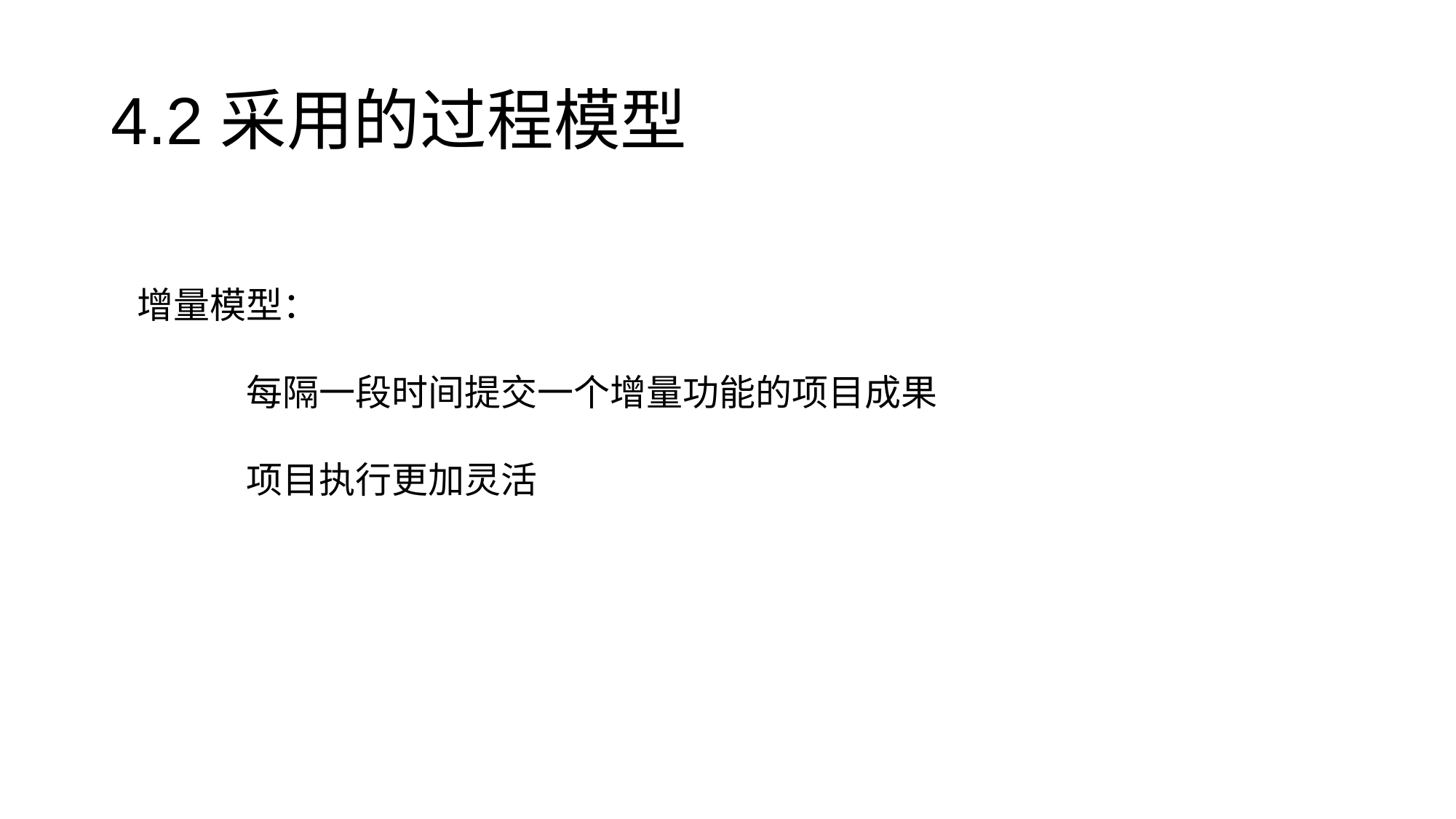

# 4.2	采用的过程模型
增量模型：
	每隔一段时间提交一个增量功能的项目成果
	项目执行更加灵活